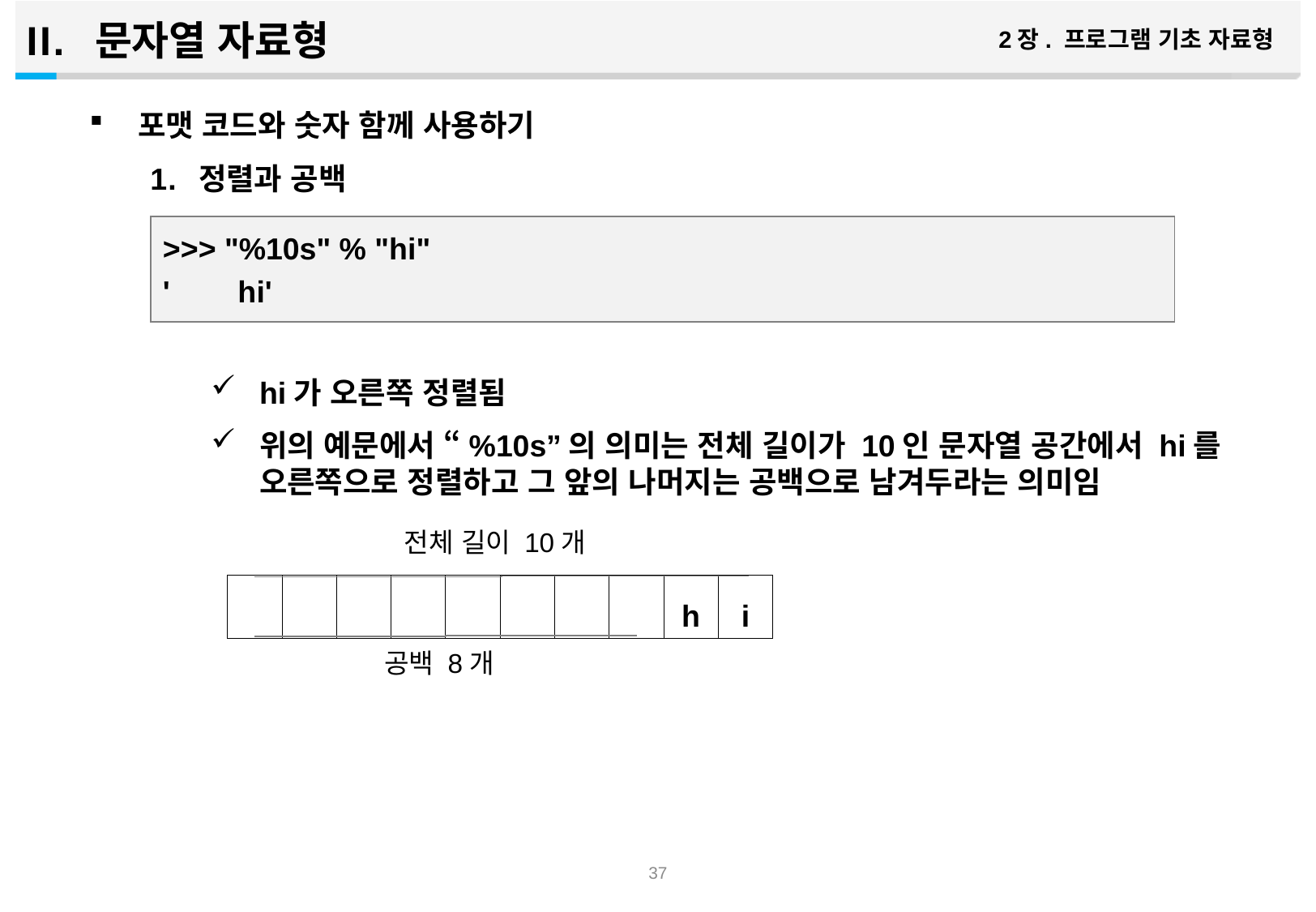

문자열 자료형
2장. 프로그램 기초 자료형
포맷 코드와 숫자 함께 사용하기
정렬과 공백

hi가 오른쪽 정렬됨
위의 예문에서 “%10s”의 의미는 전체 길이가 10인 문자열 공간에서 hi를 오른쪽으로 정렬하고 그 앞의 나머지는 공백으로 남겨두라는 의미임
>>> "%10s" % "hi"
'        hi'
전체 길이 10개
|  |  |  |  |  |  |  |  | h | i |
| --- | --- | --- | --- | --- | --- | --- | --- | --- | --- |
공백 8개
37